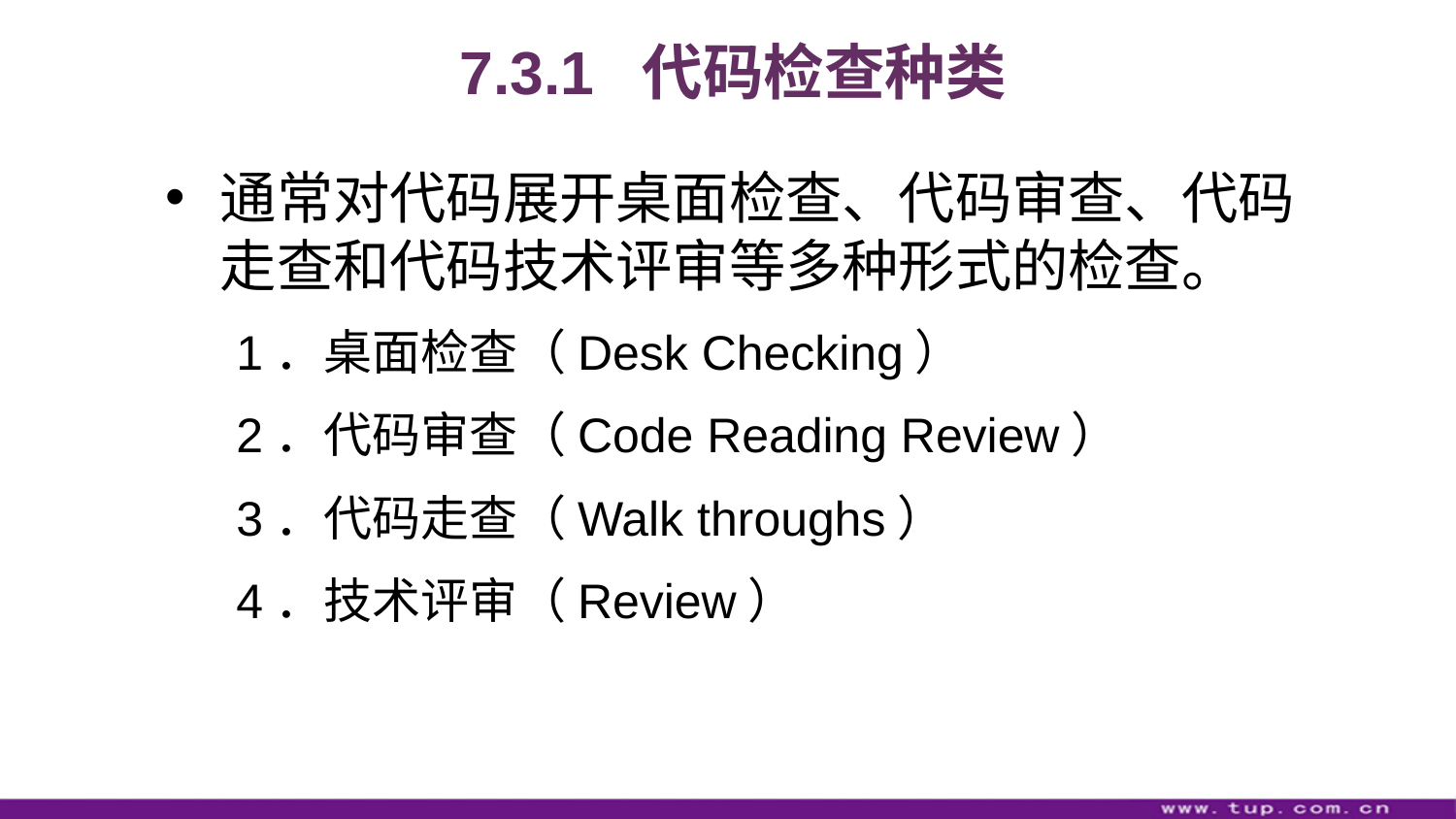

7.3.1  代码检查种类
通常对代码展开桌面检查、代码审查、代码走查和代码技术评审等多种形式的检查。
1．桌面检查（Desk Checking）
2．代码审查（Code Reading Review）
3．代码走查（Walk throughs）
4．技术评审（Review）